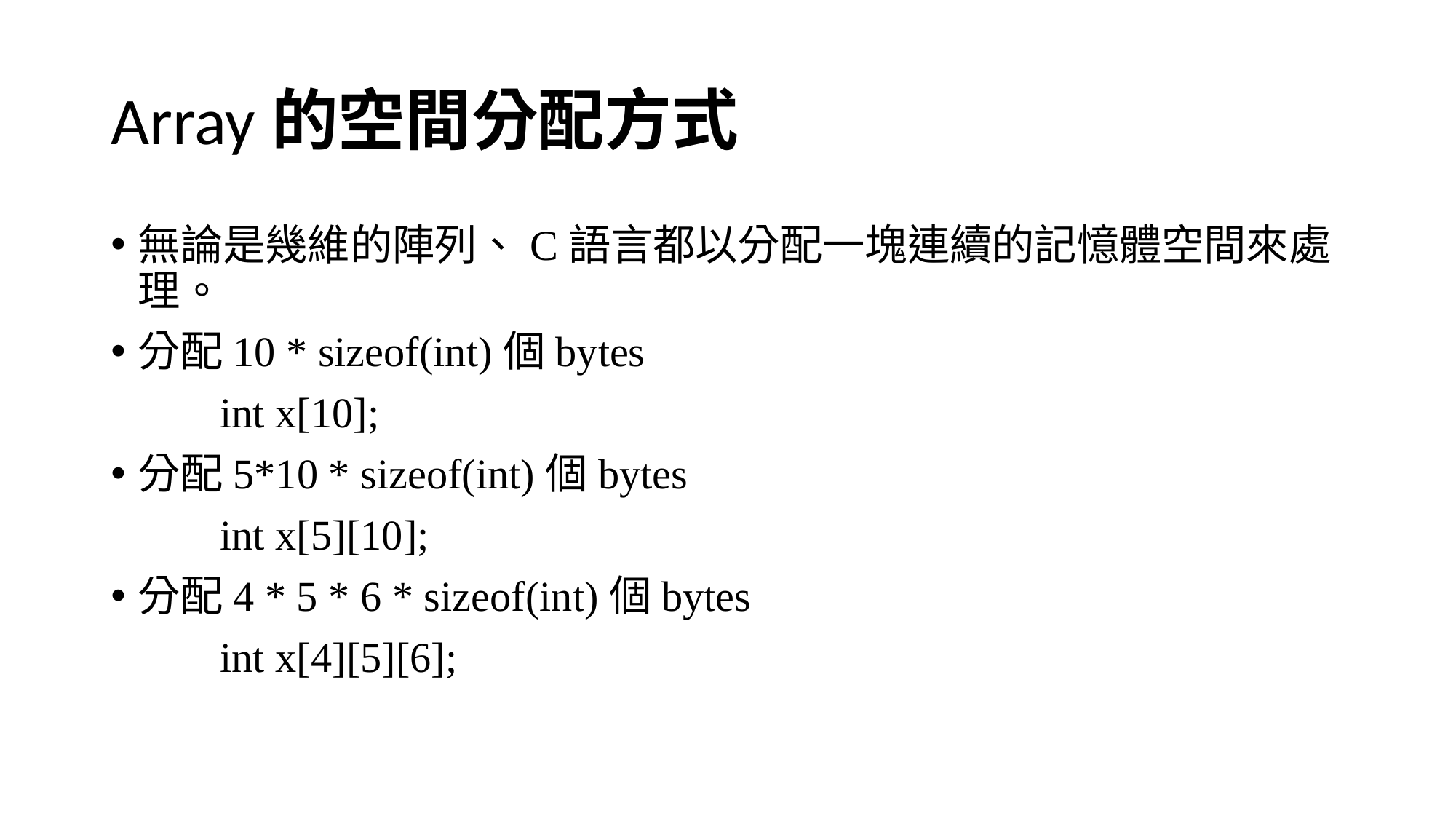

# Array的空間分配方式
無論是幾維的陣列、C語言都以分配一塊連續的記憶體空間來處理。
分配10 * sizeof(int)個bytes
	int x[10];
分配5*10 * sizeof(int)個bytes
	int x[5][10];
分配4 * 5 * 6 * sizeof(int)個bytes
	int x[4][5][6];